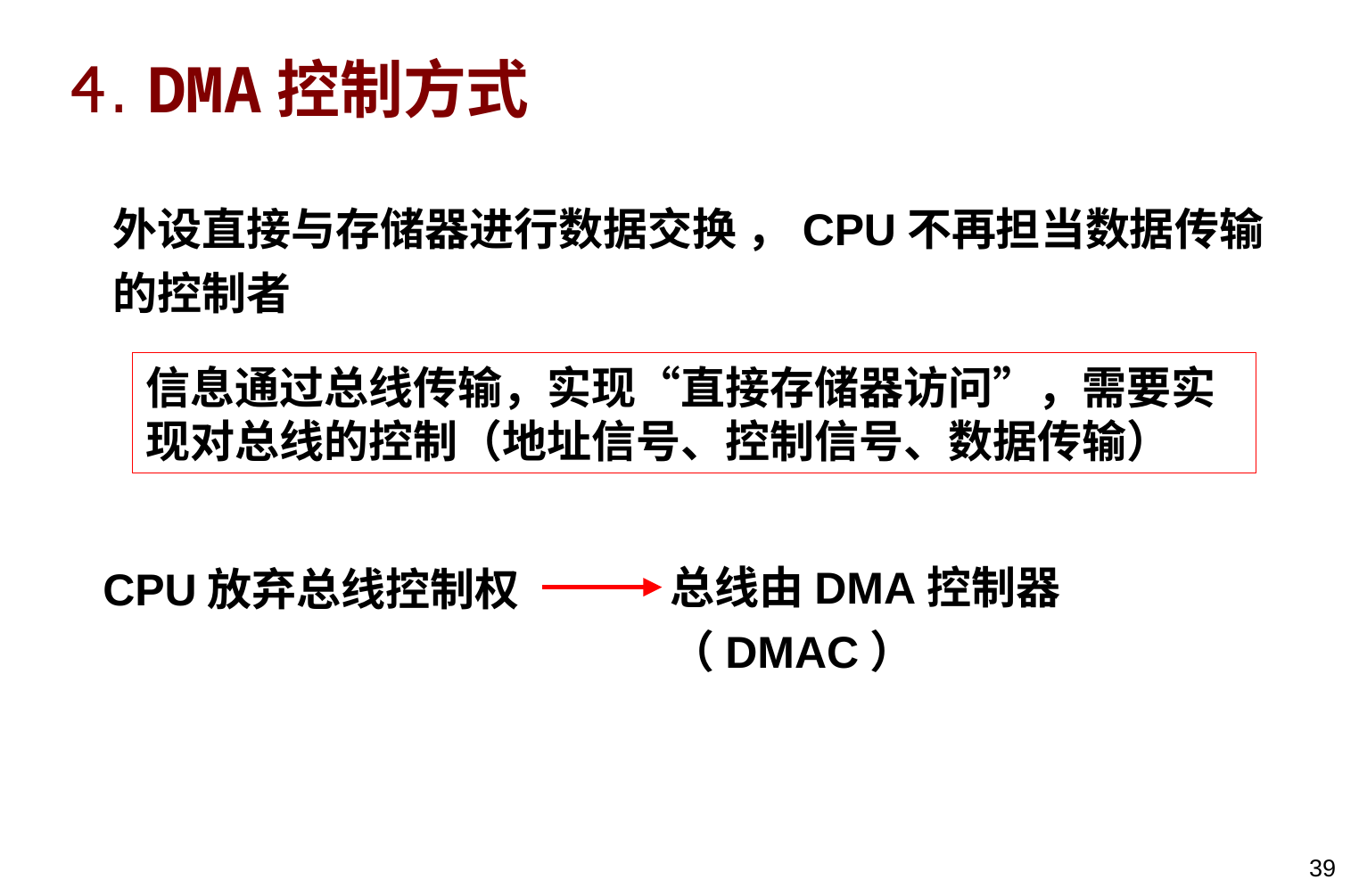

# 4. DMA控制方式
外设直接与存储器进行数据交换 ，CPU不再担当数据传输的控制者
信息通过总线传输，实现“直接存储器访问”，需要实现对总线的控制（地址信号、控制信号、数据传输）
总线由DMA控制器（DMAC）
CPU放弃总线控制权
39